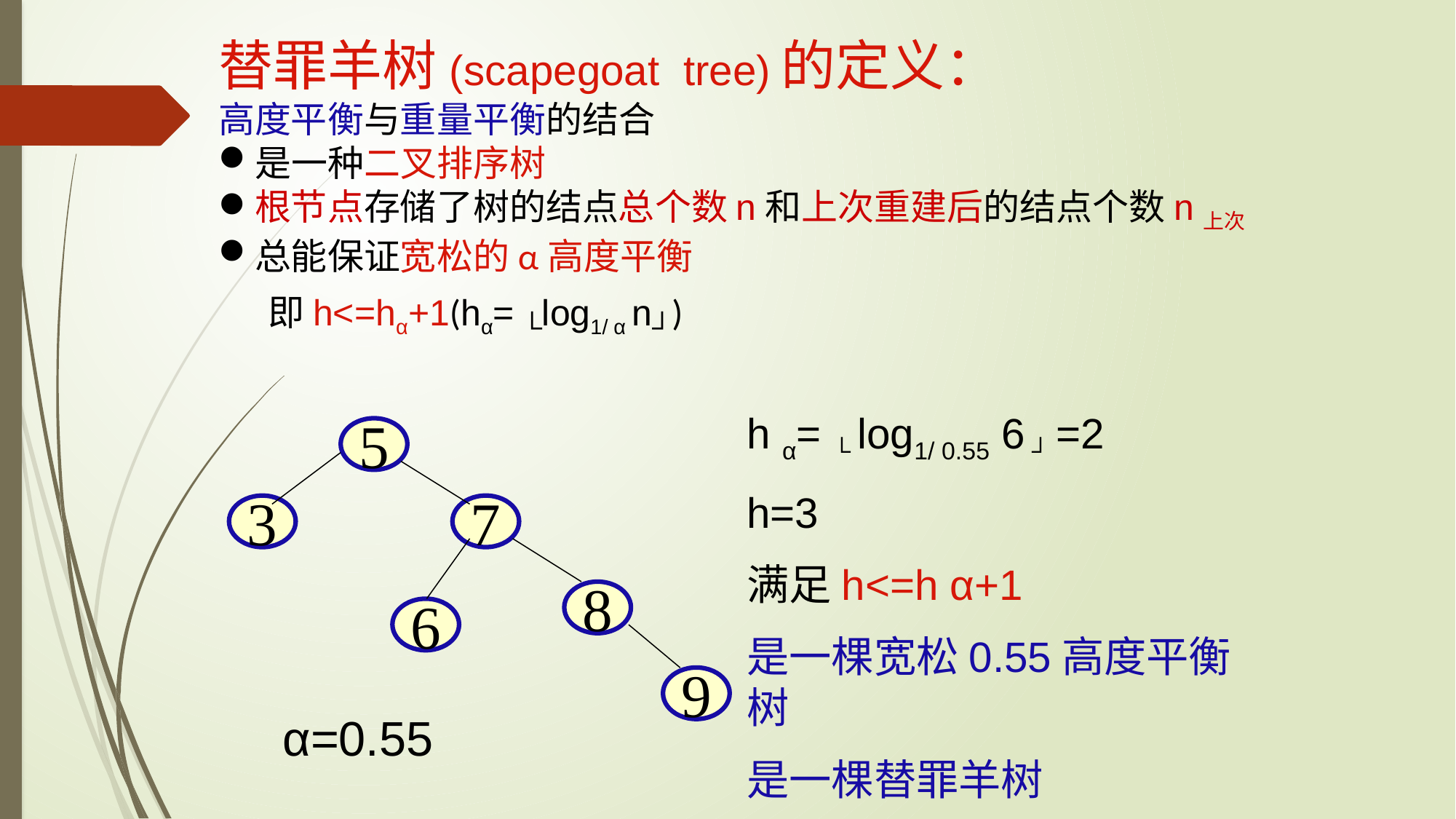

替罪羊树(scapegoat  tree)的定义：
高度平衡与重量平衡的结合
是一种二叉排序树
根节点存储了树的结点总个数n和上次重建后的结点个数n上次
总能保证宽松的α高度平衡
     即h<=hα+1(hα= └log1/ α n┘)

h α= └ log1/ 0.55 6 ┘ =2
h=3
满足h<=h α+1
是一棵宽松0.55高度平衡树
是一棵替罪羊树
5

3
7

8
6

9
α=0.55